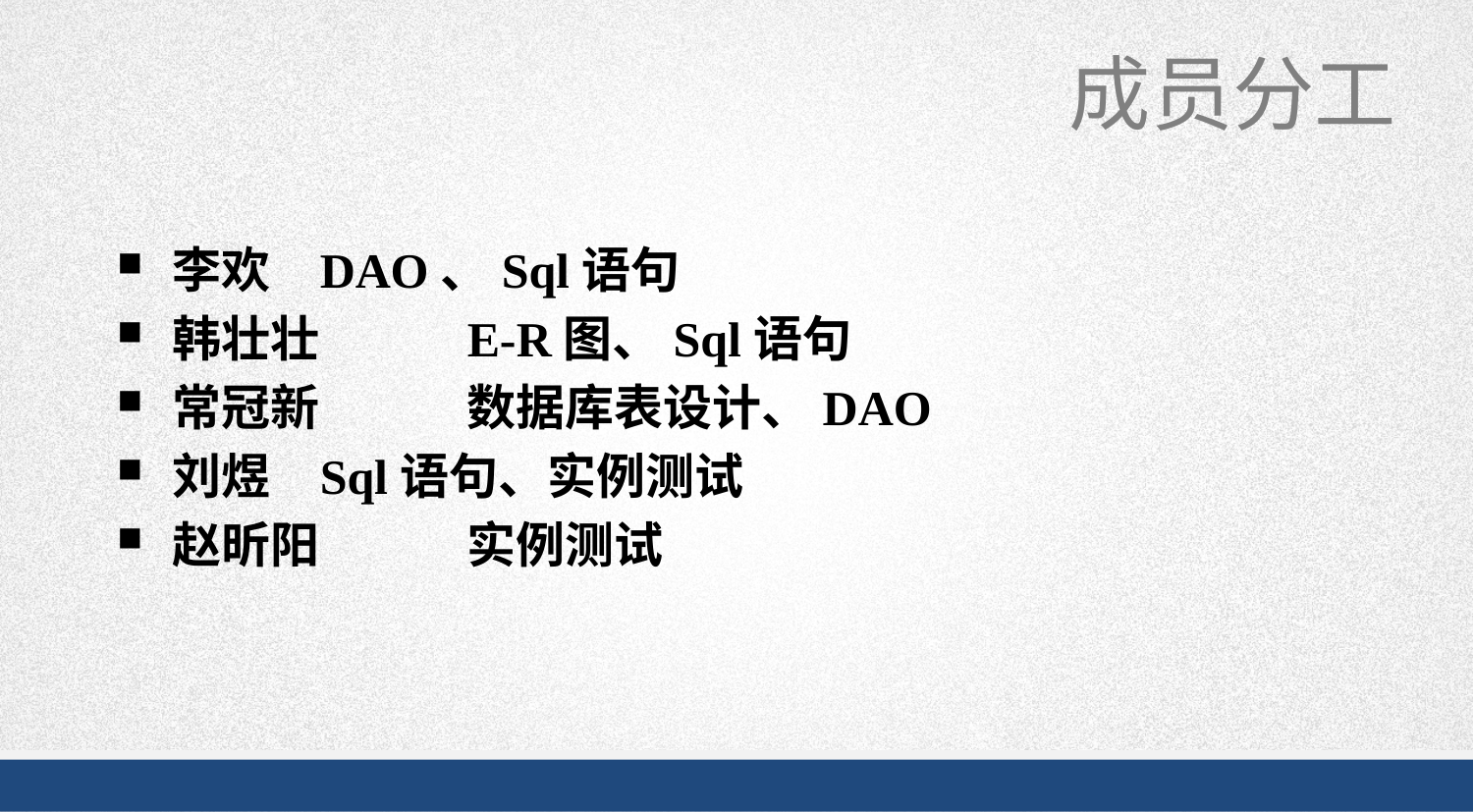

#
李欢 	DAO、Sql语句
韩壮壮	E-R图、Sql语句
常冠新	数据库表设计、DAO
刘煜    	Sql语句、实例测试
赵昕阳	实例测试